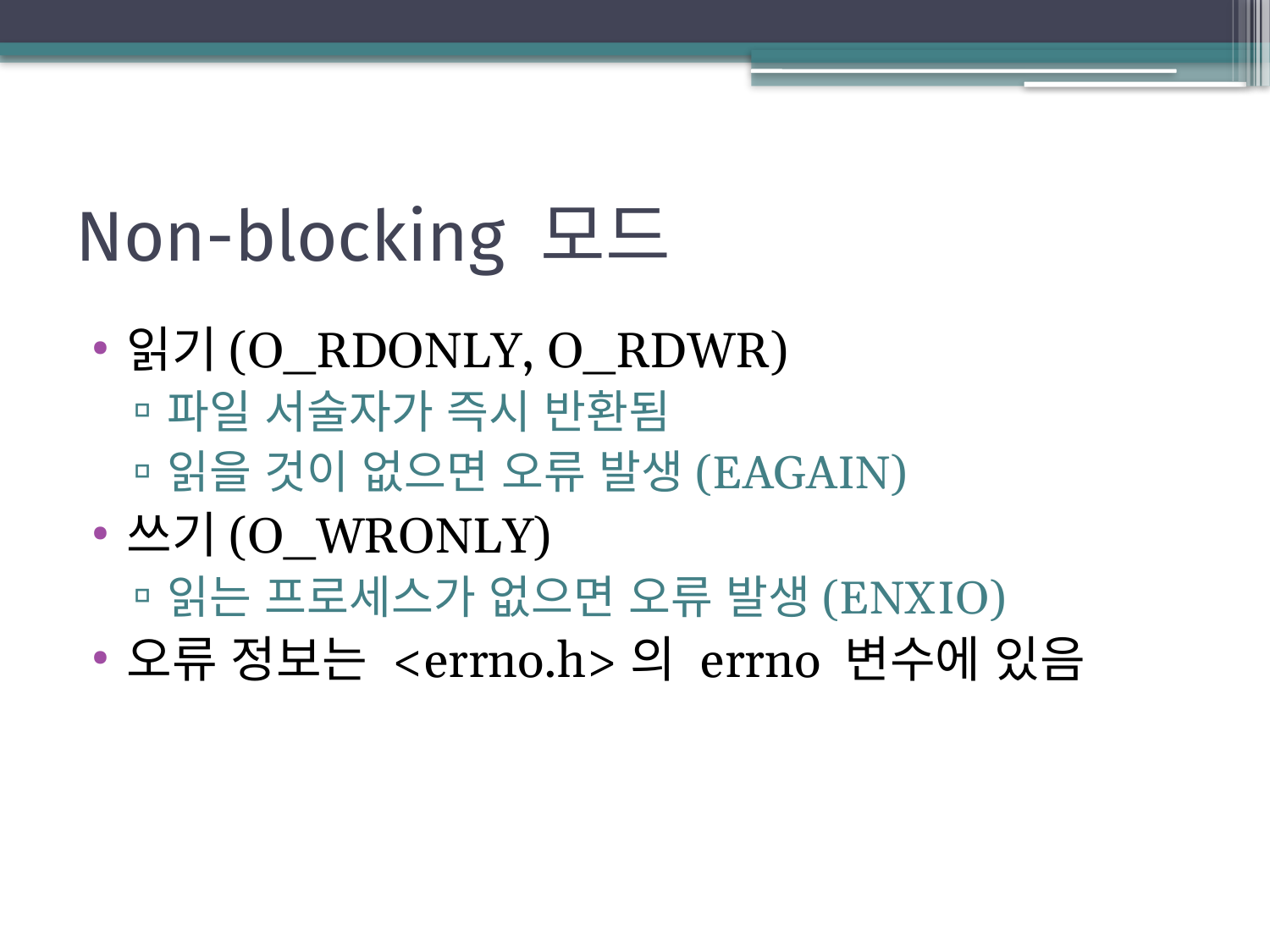

# Non-blocking 모드
읽기(O_RDONLY, O_RDWR)
파일 서술자가 즉시 반환됨
읽을 것이 없으면 오류 발생(EAGAIN)
쓰기(O_WRONLY)
읽는 프로세스가 없으면 오류 발생(ENXIO)
오류 정보는 <errno.h>의 errno 변수에 있음